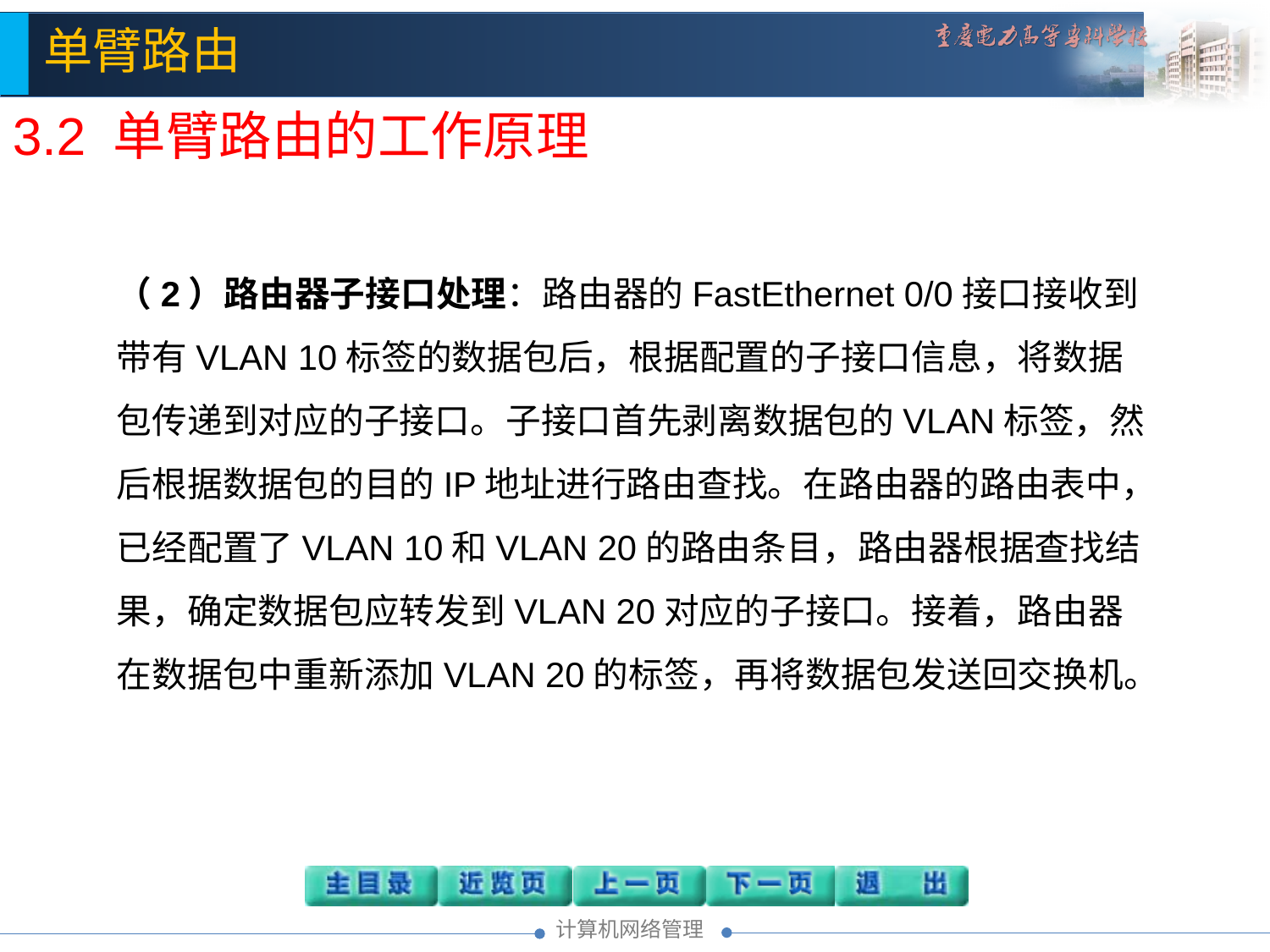

3.2 单臂路由的工作原理
（2）路由器子接口处理：路由器的FastEthernet 0/0接口接收到带有VLAN 10标签的数据包后，根据配置的子接口信息，将数据包传递到对应的子接口。子接口首先剥离数据包的VLAN标签，然后根据数据包的目的IP地址进行路由查找。在路由器的路由表中，已经配置了VLAN 10和VLAN 20的路由条目，路由器根据查找结果，确定数据包应转发到VLAN 20对应的子接口。接着，路由器在数据包中重新添加VLAN 20的标签，再将数据包发送回交换机。